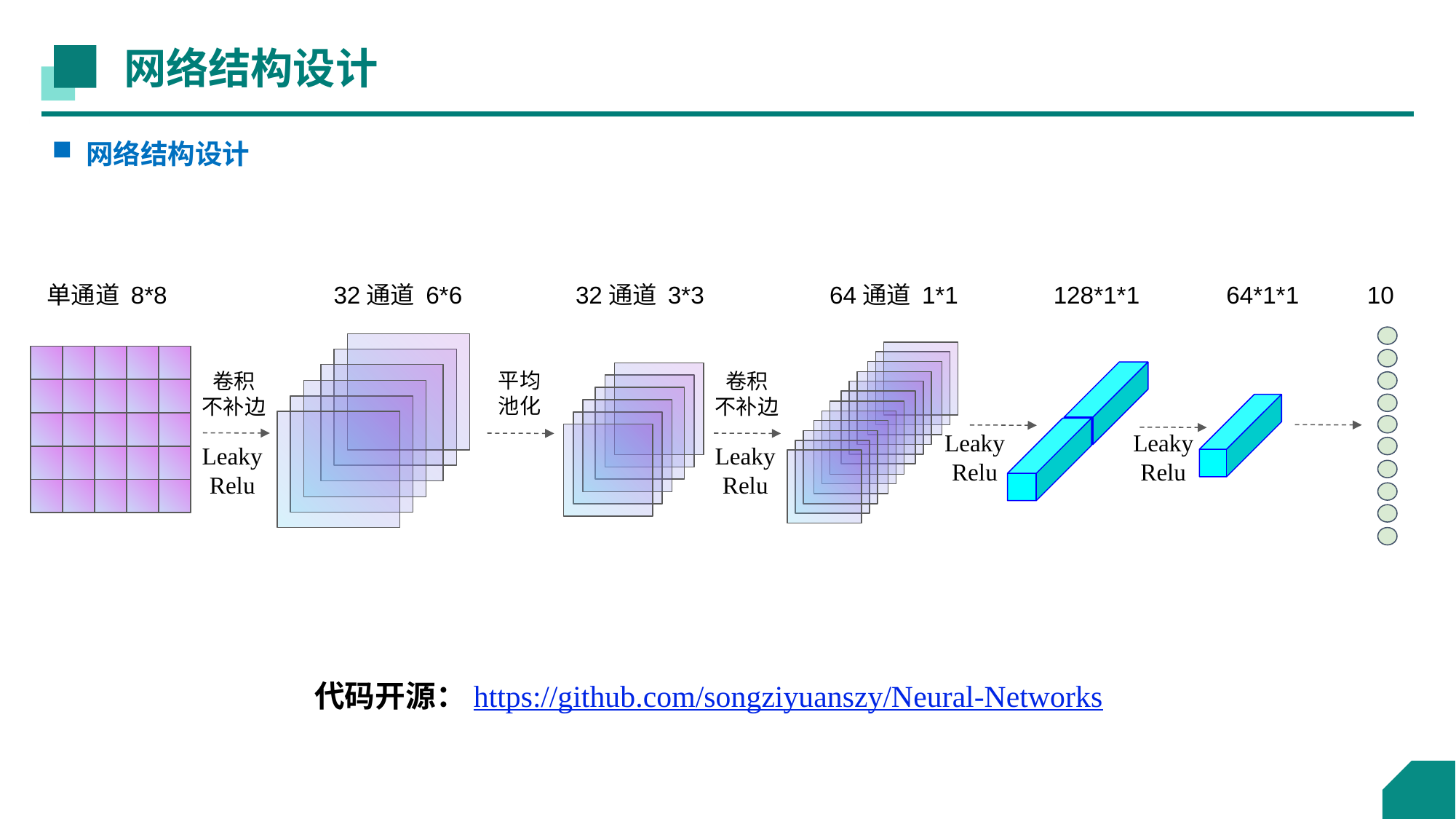

网络结构设计

网络结构设计
单通道 8*8

32通道 6*6

32通道 3*3

64通道 1*1

128*1*1

64*1*1

10

平均
池化
卷积
不补边

卷积
不补边

Leaky
Relu
Leaky
Relu
Leaky
Relu
Leaky
Relu
代码开源：https://github.com/songziyuanszy/Neural-Networks

3